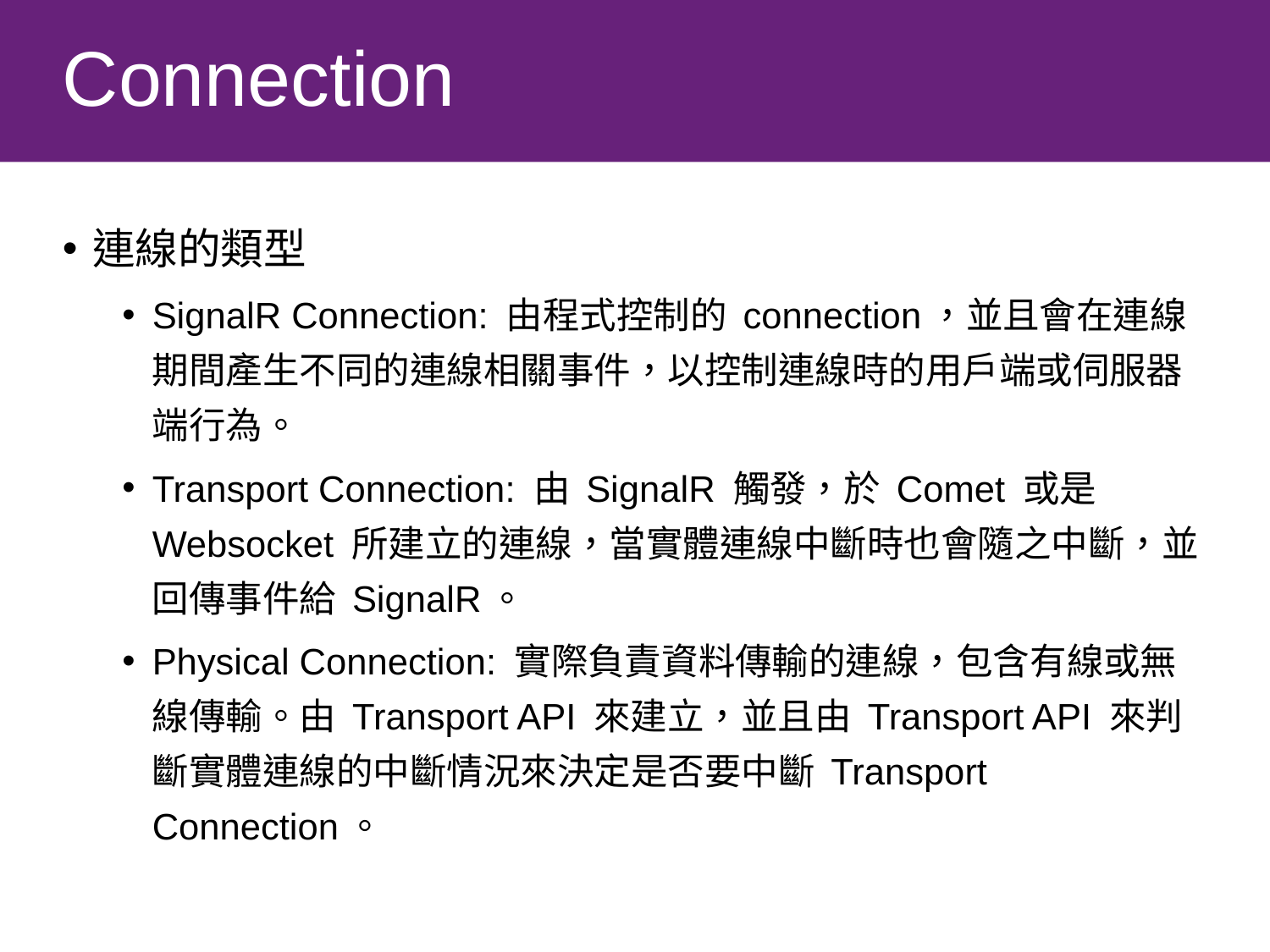

# Connection
連線的類型
SignalR Connection: 由程式控制的 connection，並且會在連線期間產生不同的連線相關事件，以控制連線時的用戶端或伺服器端行為。
Transport Connection: 由 SignalR 觸發，於 Comet 或是 Websocket 所建立的連線，當實體連線中斷時也會隨之中斷，並回傳事件給 SignalR。
Physical Connection: 實際負責資料傳輸的連線，包含有線或無線傳輸。由 Transport API 來建立，並且由 Transport API 來判斷實體連線的中斷情況來決定是否要中斷 Transport Connection。